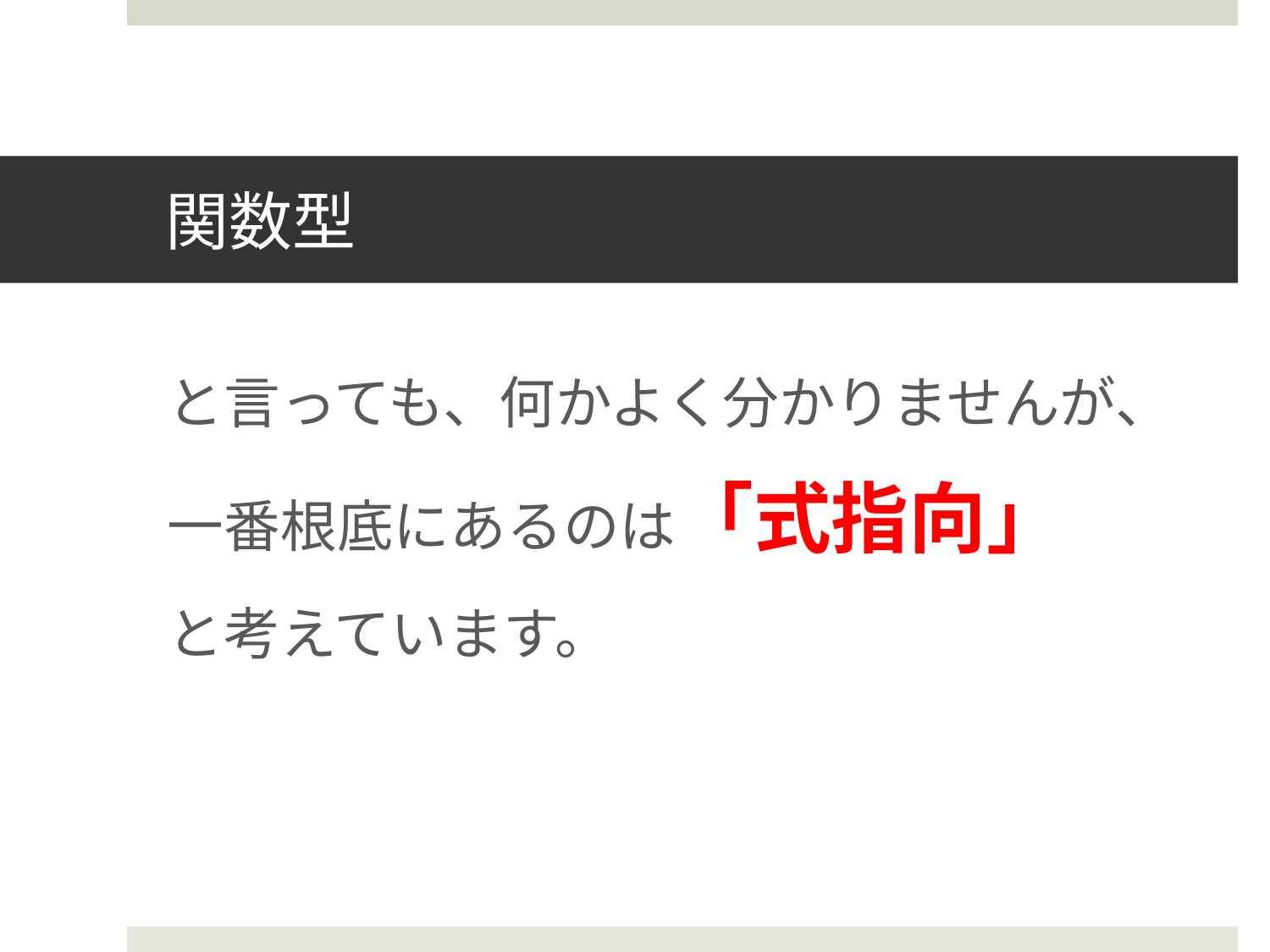

# 関数型
と言っても、何かよく分かりませんが、
一番根底にあるのは「式指向」
と考えています。